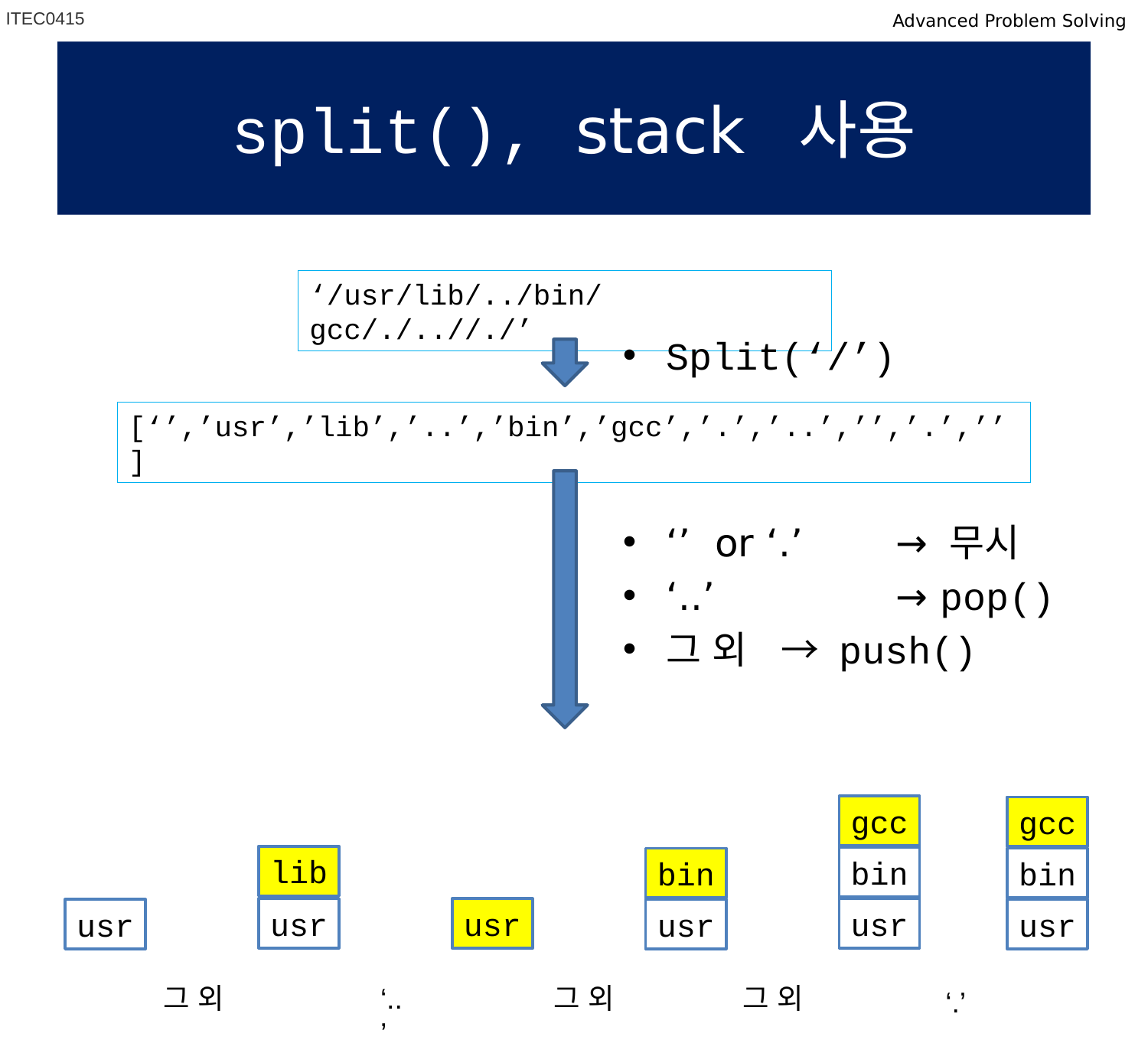

ITEC0415
Advanced Problem Solving
# split(), stack 사용
‘/usr/lib/../bin/gcc/./..//./’
Split(‘/’)

[‘’,’usr’,’lib’,’..’,’bin’,’gcc’,’.’,’..’,’’,’.’,’’]

‘’  or ‘.’  	→ 무시
‘..’ 		→ pop()
그 외 	→ push()
gcc
gcc
lib
bin
bin
bin
usr
usr
usr
usr
usr
usr
그 외
‘..’
그 외
그 외
‘.’